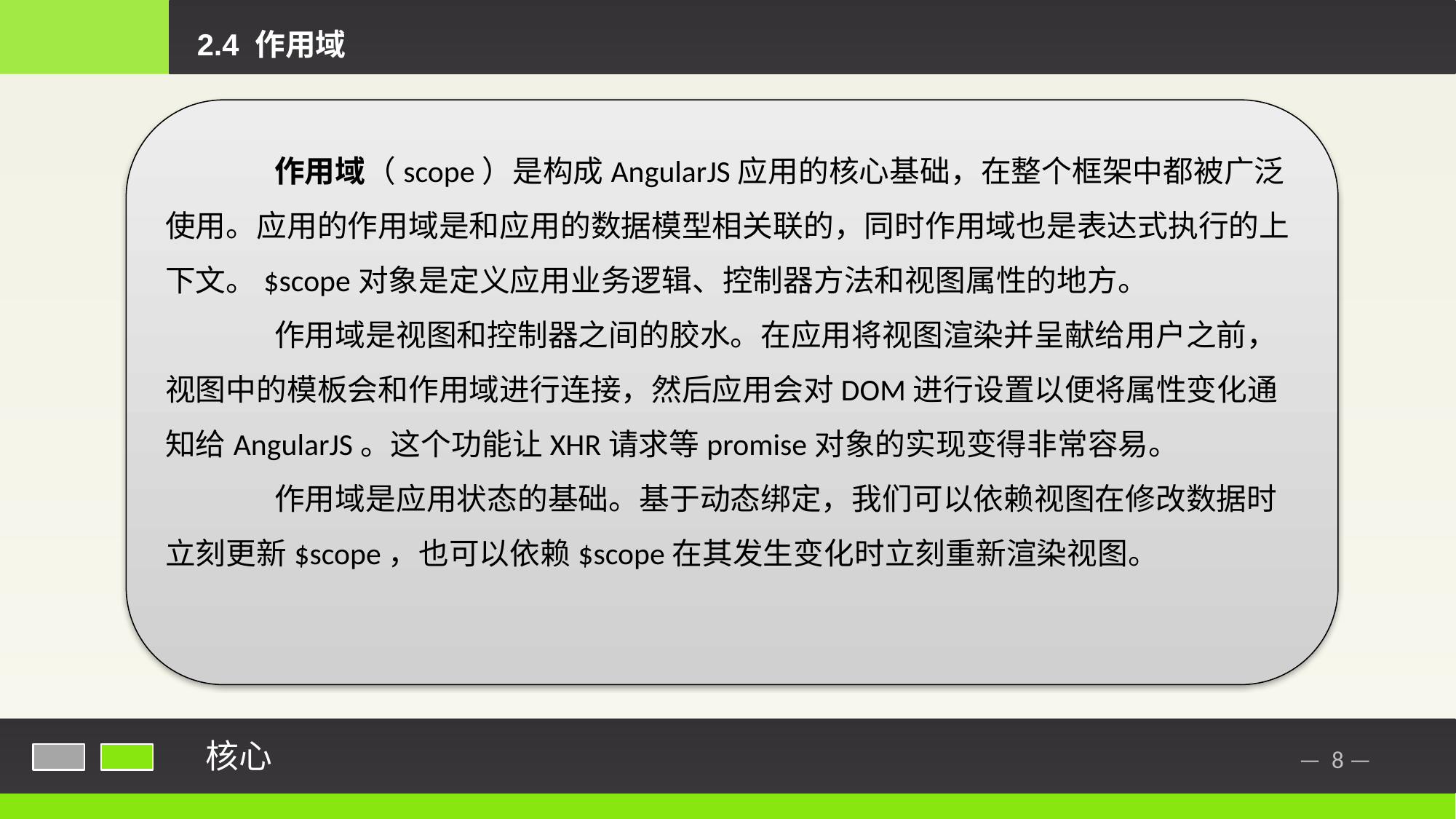

2.4 作用域
	作用域（scope）是构成AngularJS应用的核心基础，在整个框架中都被广泛使用。应用的作用域是和应用的数据模型相关联的，同时作用域也是表达式执行的上下文。$scope对象是定义应用业务逻辑、控制器方法和视图属性的地方。
	作用域是视图和控制器之间的胶水。在应用将视图渲染并呈献给用户之前，视图中的模板会和作用域进行连接，然后应用会对DOM进行设置以便将属性变化通知给AngularJS。这个功能让XHR请求等promise对象的实现变得非常容易。
	作用域是应用状态的基础。基于动态绑定，我们可以依赖视图在修改数据时立刻更新$scope，也可以依赖$scope在其发生变化时立刻重新渲染视图。